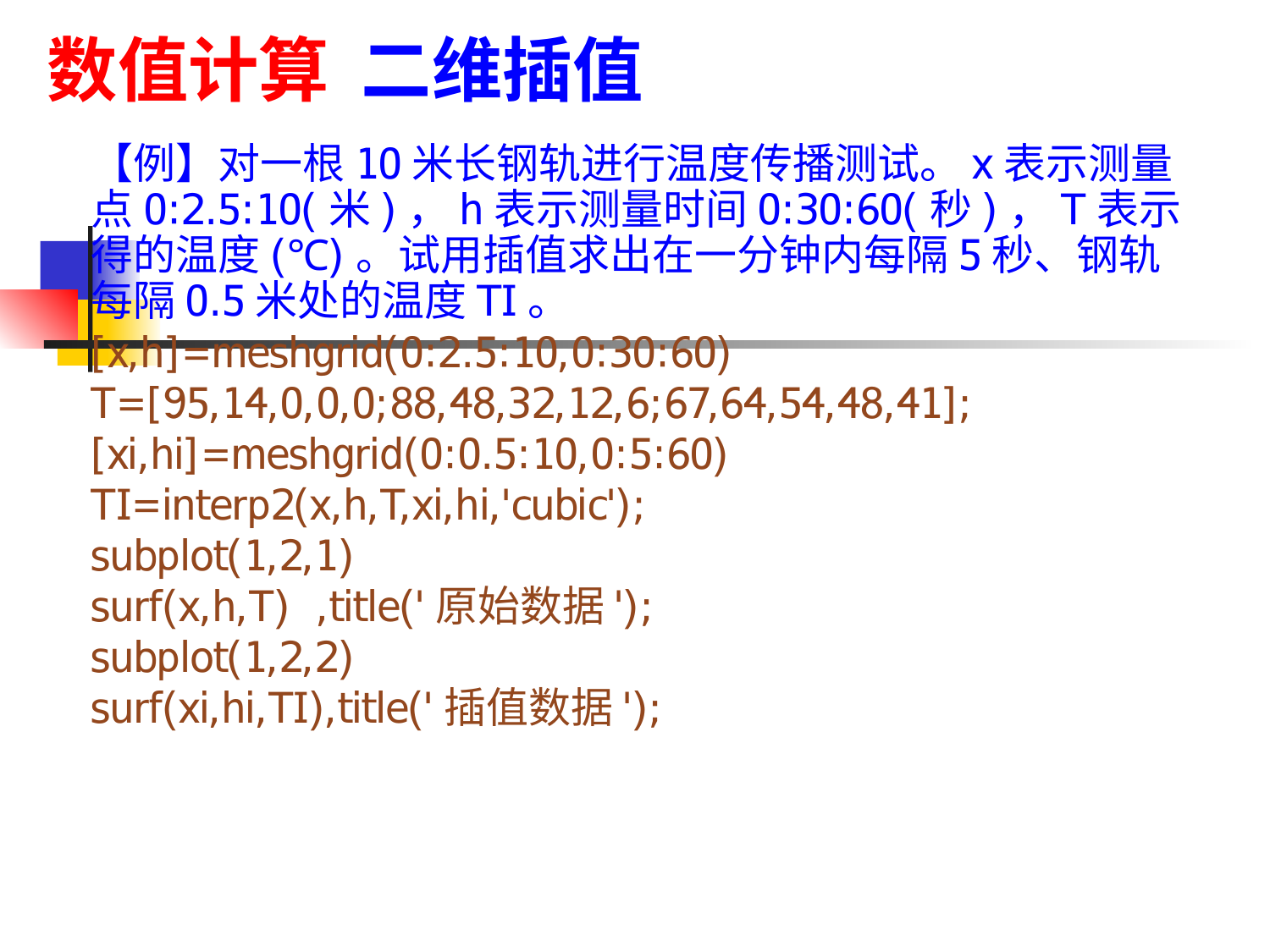

数值计算  二维插值
【例】对一根10米长钢轨进行温度传播测试。x表示测量点0:2.5:10(米)，h表示测量时间0:30:60(秒)，T表示得的温度(℃)。试用插值求出在一分钟内每隔5秒、钢轨每隔0.5米处的温度TI。
[x,h]=meshgrid(0:2.5:10,0:30:60)
T=[95,14,0,0,0;88,48,32,12,6;67,64,54,48,41];
[xi,hi]=meshgrid(0:0.5:10,0:5:60)
TI=interp2(x,h,T,xi,hi,'cubic');
subplot(1,2,1)
surf(x,h,T)  ,title('原始数据');
subplot(1,2,2)
surf(xi,hi,TI),title('插值数据');
36